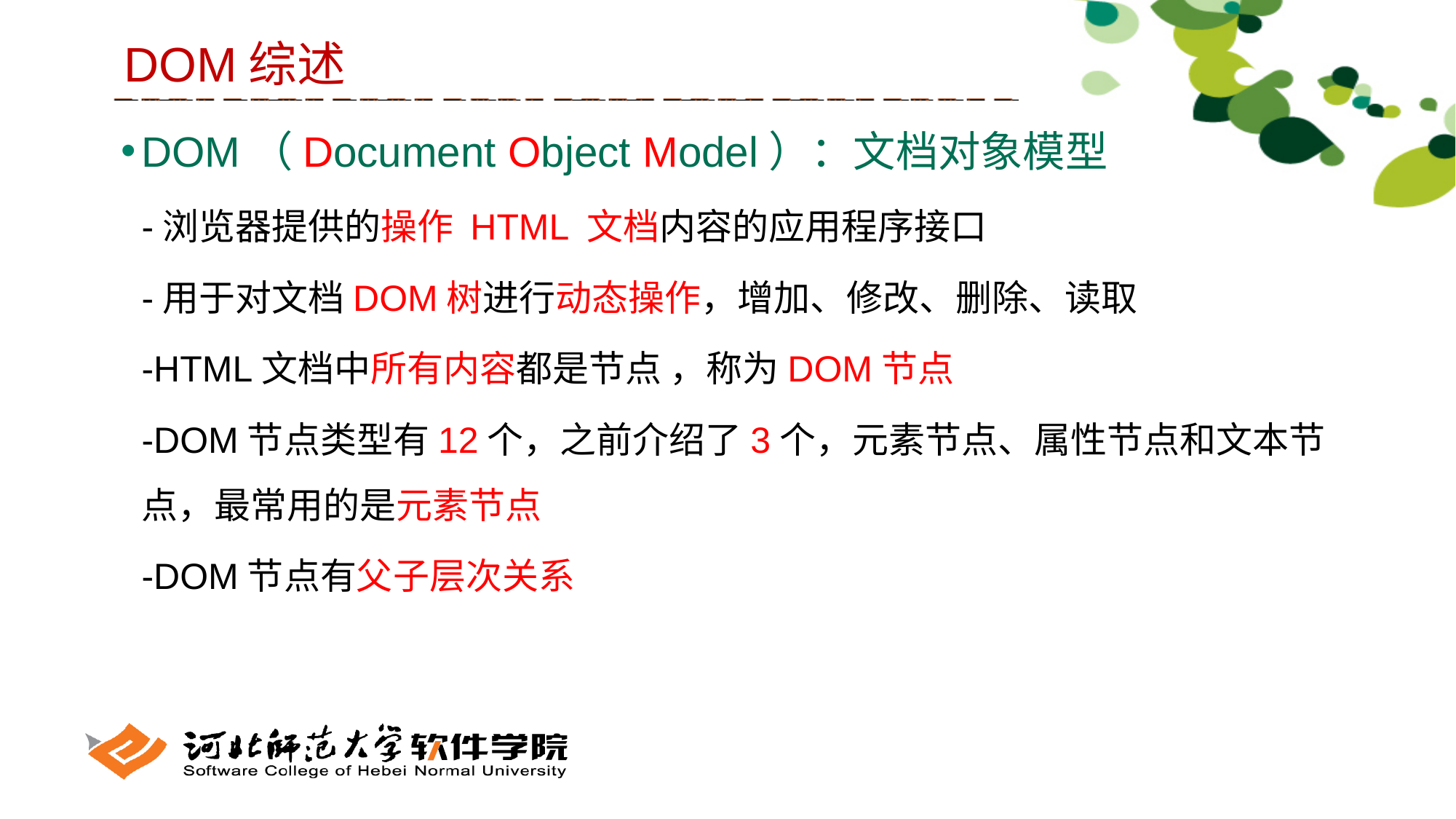

DOM综述
DOM（Document Object Model）：文档对象模型
-浏览器提供的操作 HTML 文档内容的应用程序接口
-用于对文档DOM树进行动态操作，增加、修改、删除、读取
-HTML文档中所有内容都是节点 ，称为DOM节点
-DOM节点类型有12个，之前介绍了3个，元素节点、属性节点和文本节点，最常用的是元素节点
-DOM节点有父子层次关系